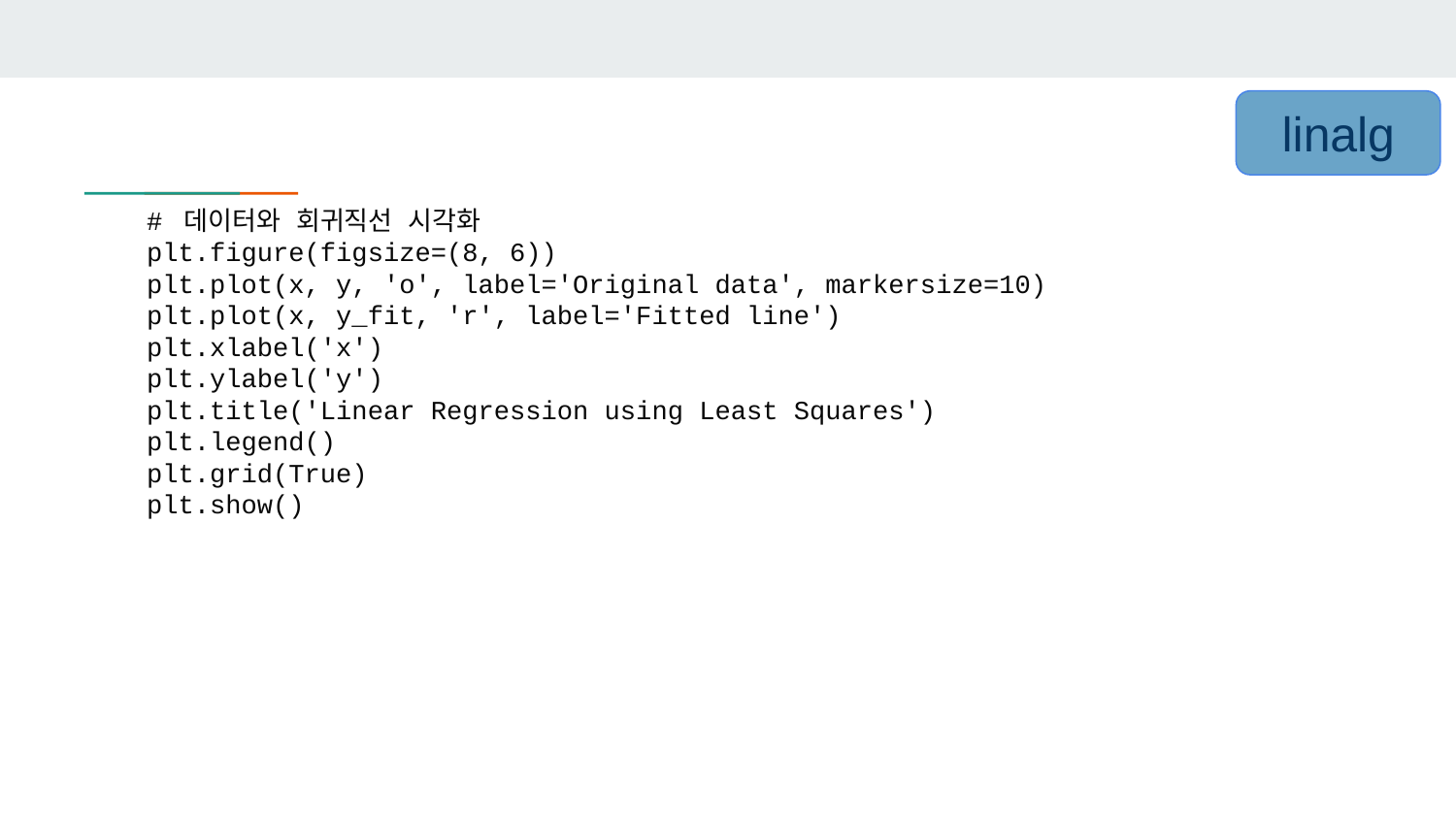

linalg
# 데이터와 회귀직선 시각화
plt.figure(figsize=(8, 6))
plt.plot(x, y, 'o', label='Original data', markersize=10)
plt.plot(x, y_fit, 'r', label='Fitted line')
plt.xlabel('x')
plt.ylabel('y')
plt.title('Linear Regression using Least Squares')
plt.legend()
plt.grid(True)
plt.show()